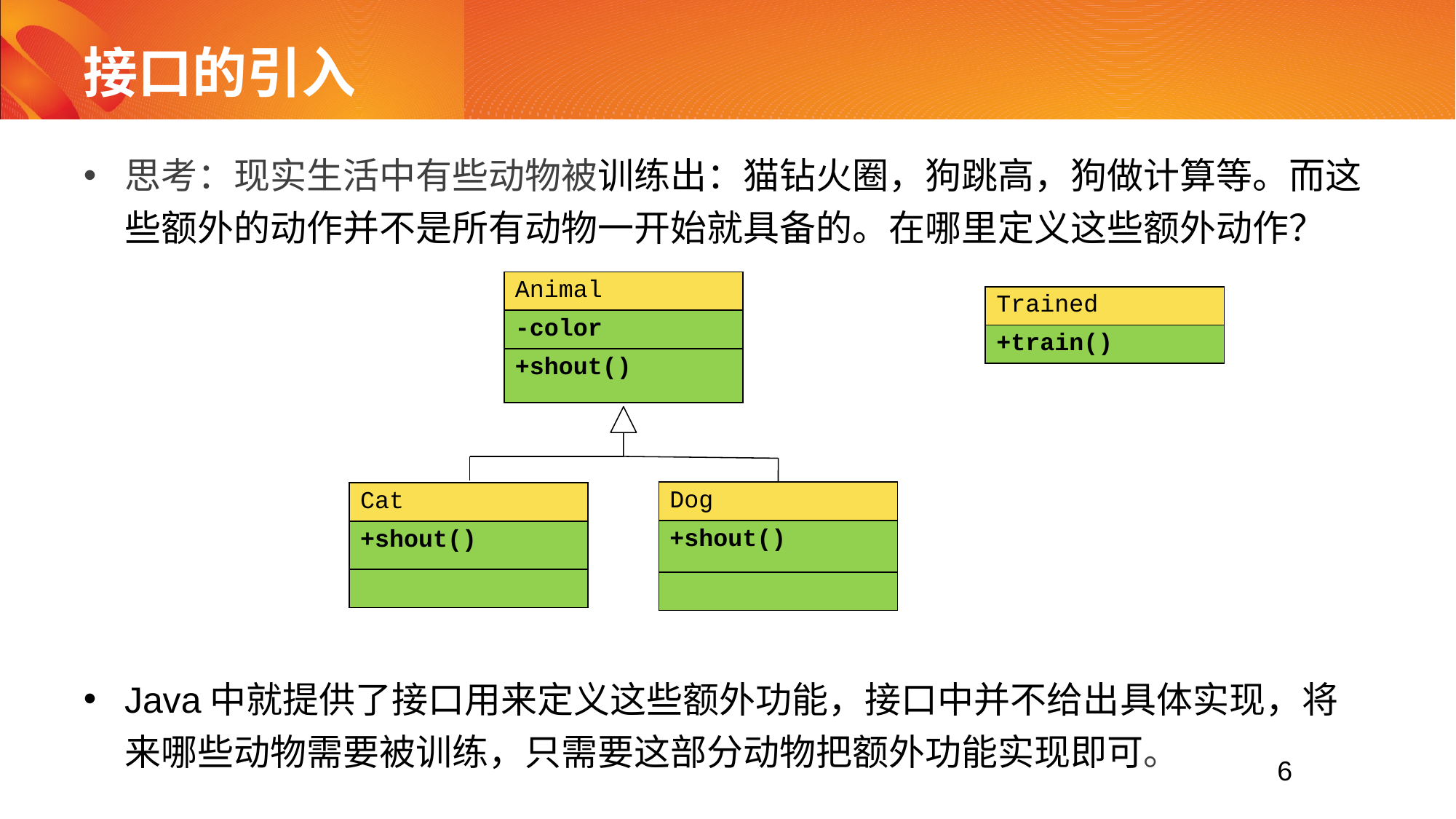

# 接口的引入
思考：现实生活中有些动物被训练出：猫钻火圈，狗跳高，狗做计算等。而这些额外的动作并不是所有动物一开始就具备的。在哪里定义这些额外动作？

Java中就提供了接口用来定义这些额外功能，接口中并不给出具体实现，将来哪些动物需要被训练，只需要这部分动物把额外功能实现即可。
| Animal |
| --- |
| -color |
| +shout() |
| Trained |
| --- |
| +train() |

| Dog |
| --- |
| +shout() |
|  |
| Cat |
| --- |
| +shout() |
|  |